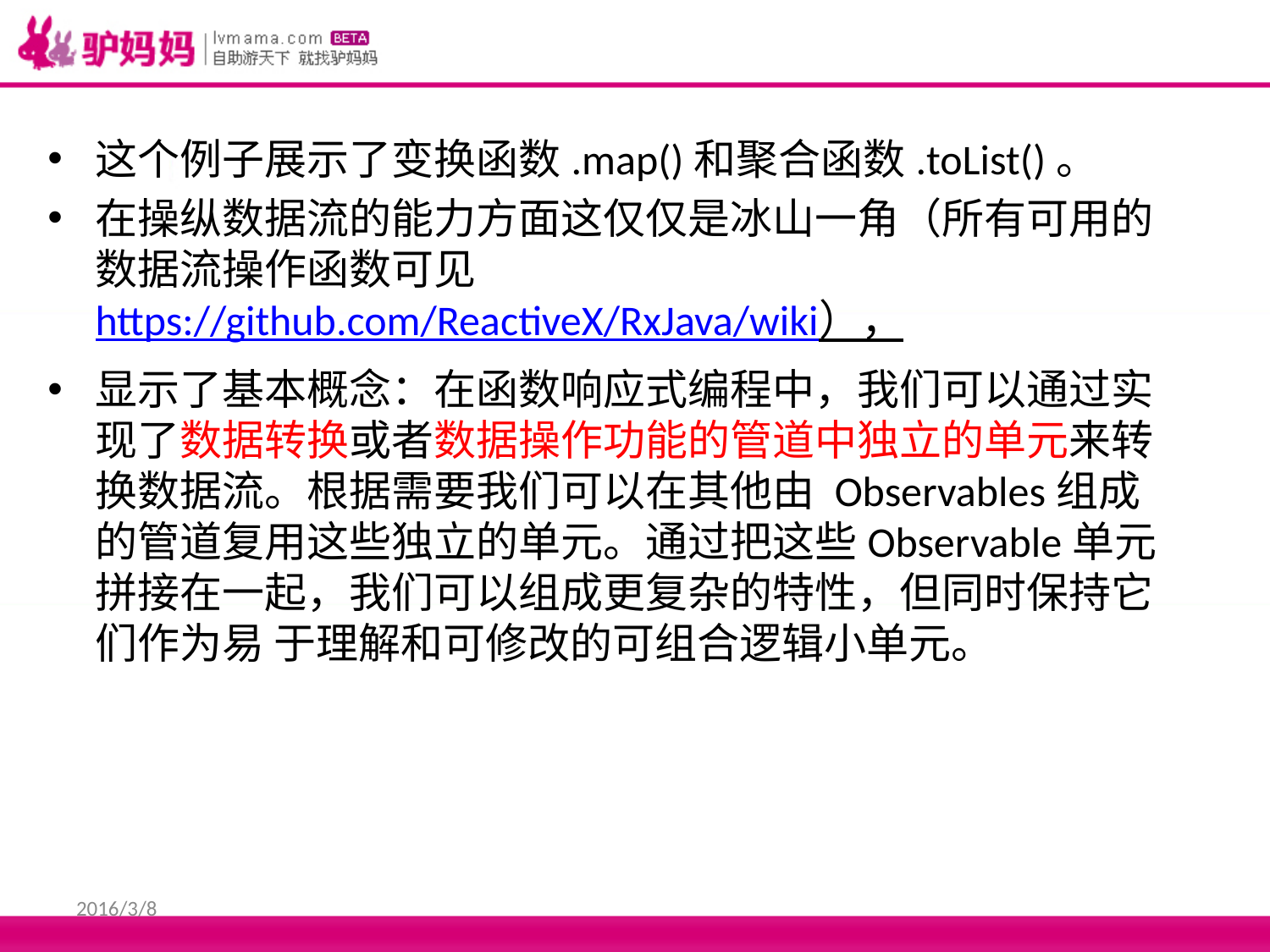

这个例子展示了变换函数.map()和聚合函数.toList()。
在操纵数据流的能力方面这仅仅是冰山一角（所有可用的数据流操作函数可见https://github.com/ReactiveX/RxJava/wiki），
显示了基本概念：在函数响应式编程中，我们可以通过实现了数据转换或者数据操作功能的管道中独立的单元来转换数据流。根据需要我们可以在其他由 Observables组成的管道复用这些独立的单元。通过把这些Observable单元拼接在一起，我们可以组成更复杂的特性，但同时保持它们作为易 于理解和可修改的可组合逻辑小单元。
2016/3/8